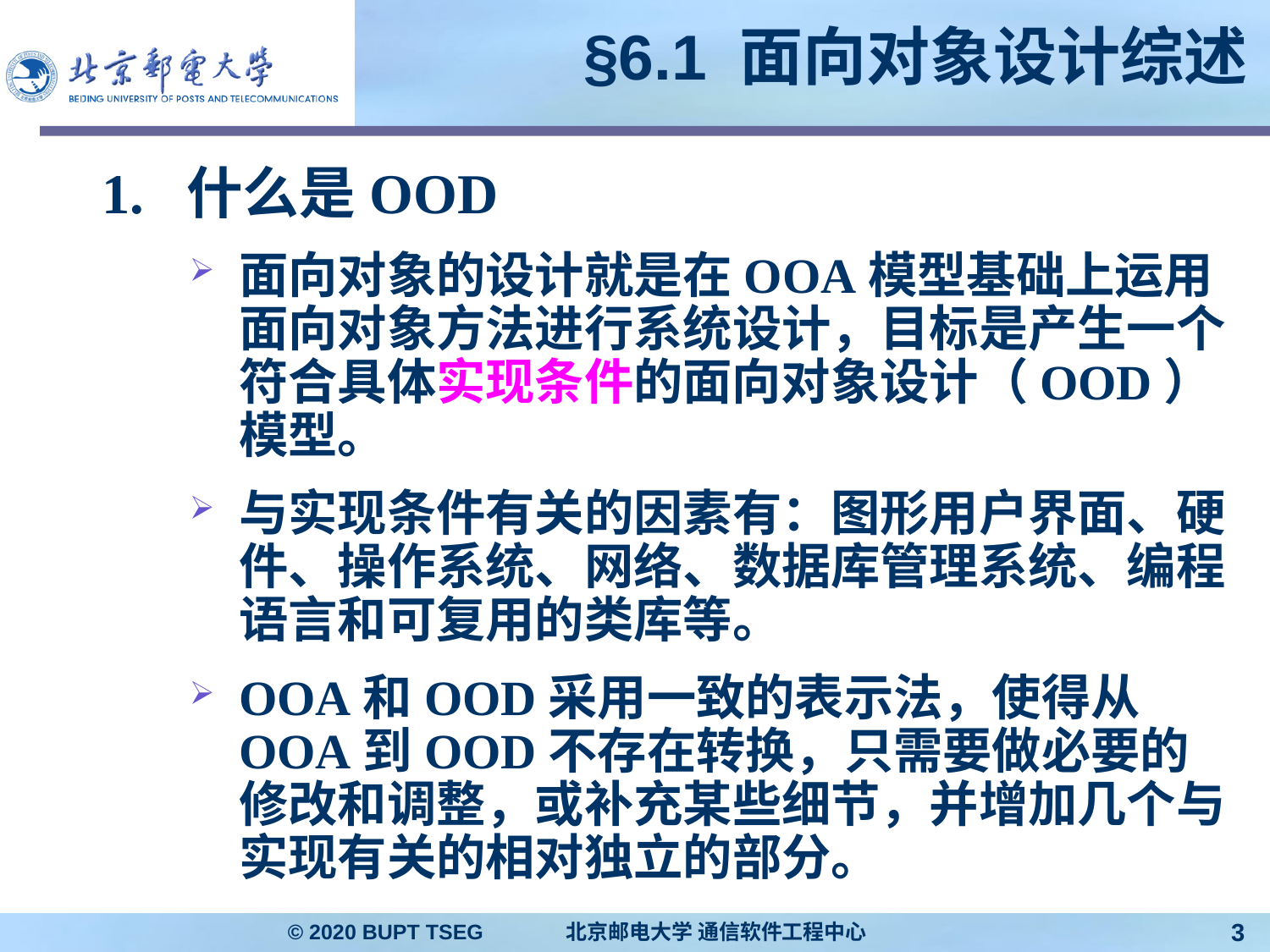

# §6.1 面向对象设计综述
1.  什么是OOD
面向对象的设计就是在OOA模型基础上运用面向对象方法进行系统设计，目标是产生一个符合具体实现条件的面向对象设计（OOD）模型。
与实现条件有关的因素有：图形用户界面、硬件、操作系统、网络、数据库管理系统、编程语言和可复用的类库等。
OOA和OOD采用一致的表示法，使得从OOA到OOD不存在转换，只需要做必要的修改和调整，或补充某些细节，并增加几个与实现有关的相对独立的部分。
© 2020 BUPT TSEG             北京邮电大学 通信软件工程中心